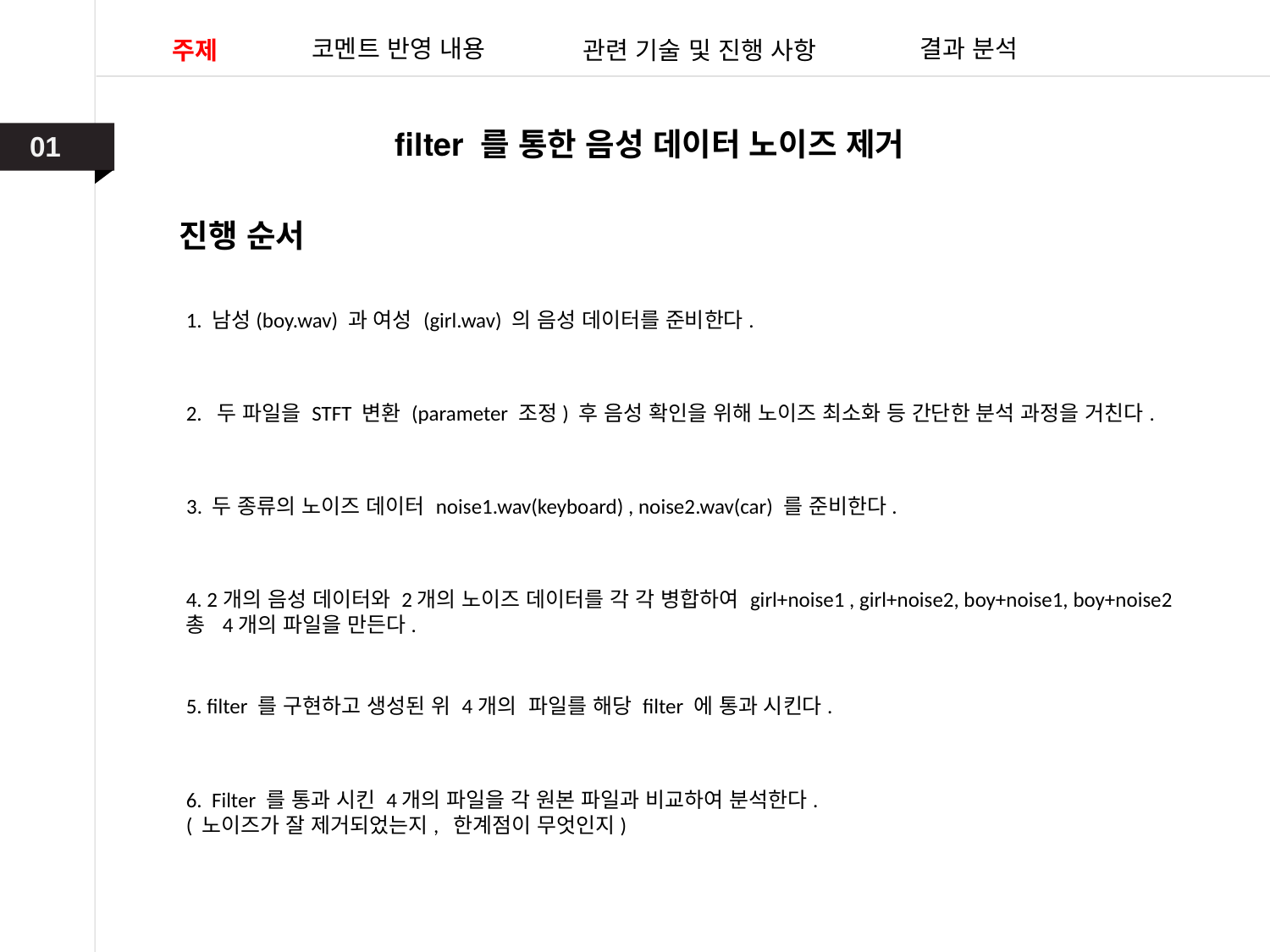

결과 분석
코멘트 반영 내용
주제
관련 기술 및 진행 사항

filter 를 통한 음성 데이터 노이즈 제거
01

진행 순서
1. 남성(boy.wav) 과 여성 (girl.wav) 의 음성 데이터를 준비한다.
2.  두 파일을 STFT 변환 (parameter 조정) 후 음성 확인을 위해 노이즈 최소화 등 간단한 분석 과정을 거친다.
3. 두 종류의 노이즈 데이터 noise1.wav(keyboard) , noise2.wav(car) 를 준비한다.
4. 2개의 음성 데이터와 2개의 노이즈 데이터를 각 각 병합하여 girl+noise1 , girl+noise2, boy+noise1, boy+noise2
총  4개의 파일을 만든다.
5. filter 를 구현하고 생성된 위 4개의  파일를 해당 filter 에 통과 시킨다.
6.  Filter 를 통과 시킨 4개의 파일을 각 원본 파일과 비교하여 분석한다.
( 노이즈가 잘 제거되었는지,  한계점이 무엇인지)